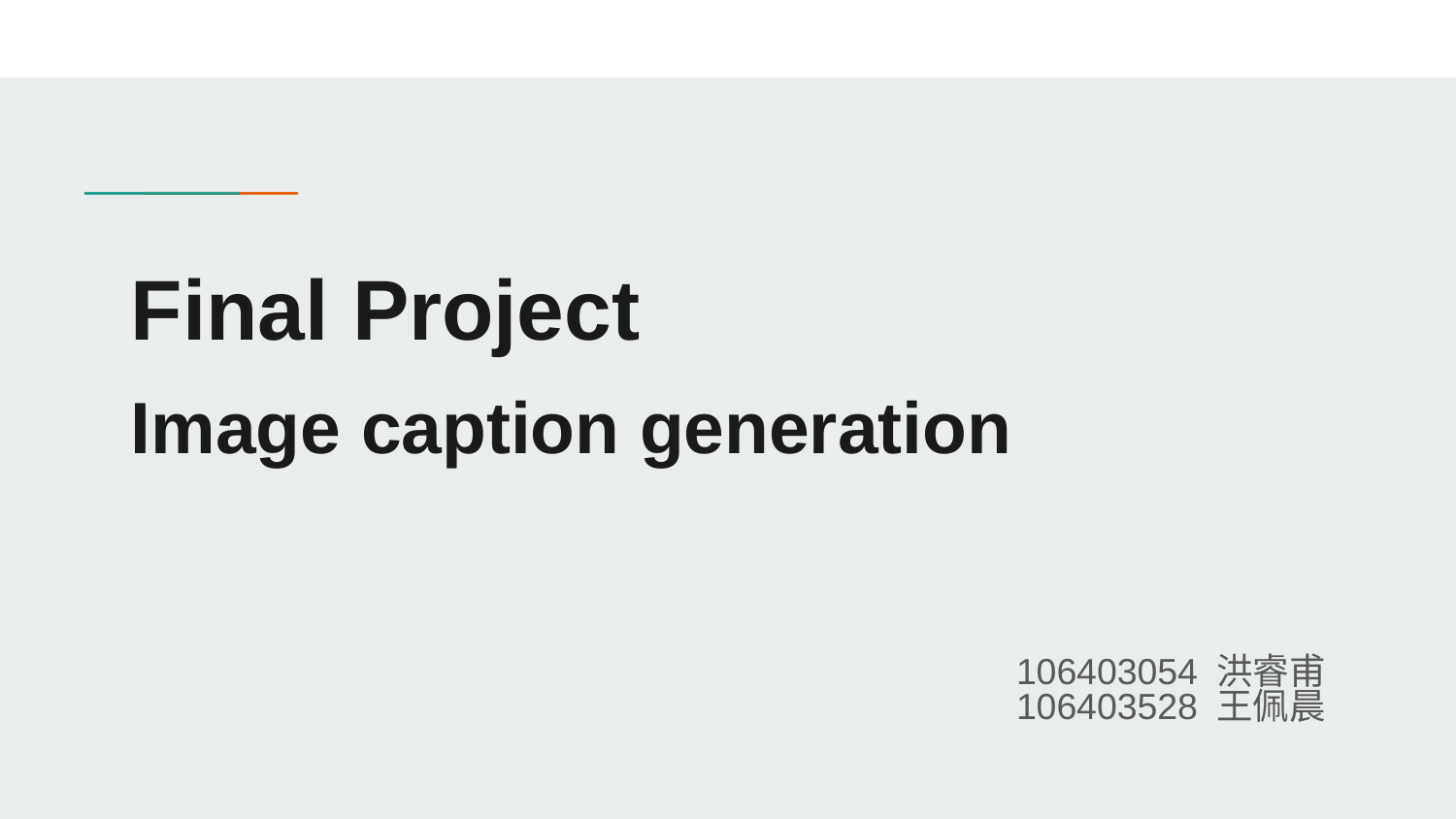

# Final Project

Image caption generation
106403054 洪睿甫
106403528 王佩晨